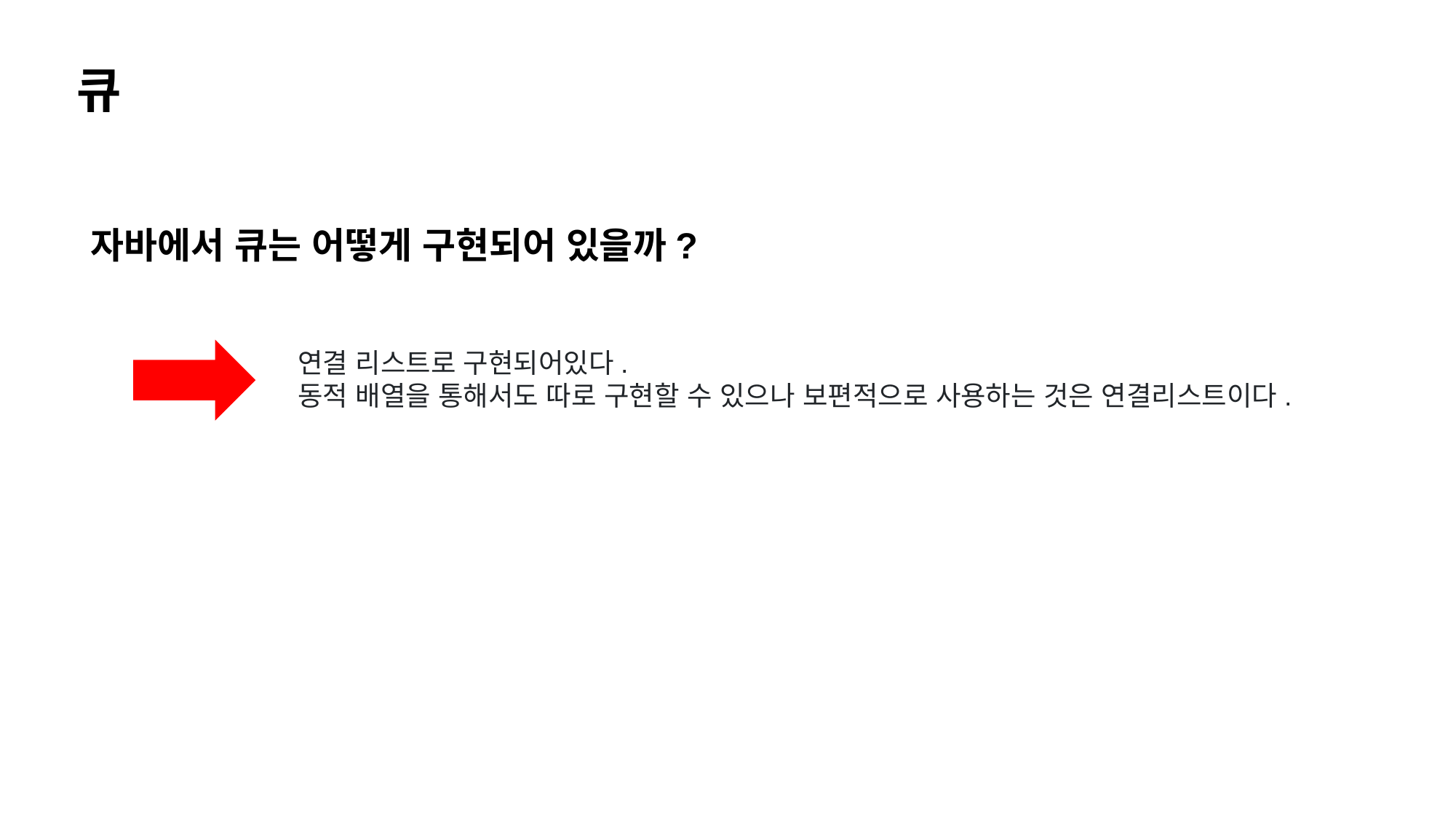

큐
자바에서 큐는 어떻게 구현되어 있을까?

연결 리스트로 구현되어있다.
동적 배열을 통해서도 따로 구현할 수 있으나 보편적으로 사용하는 것은 연결리스트이다.